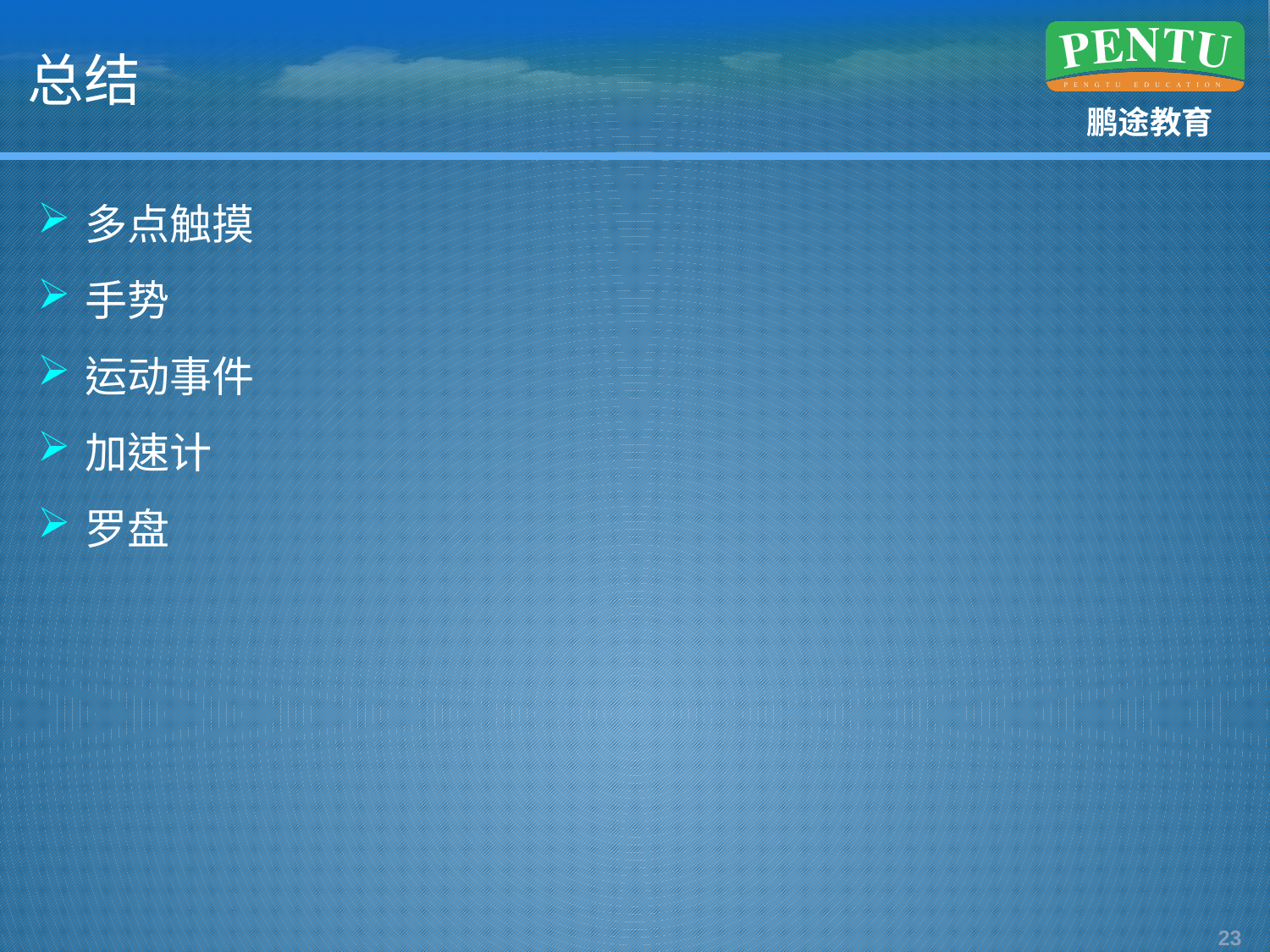

# 总结
多点触摸
手势
运动事件
加速计
罗盘
23